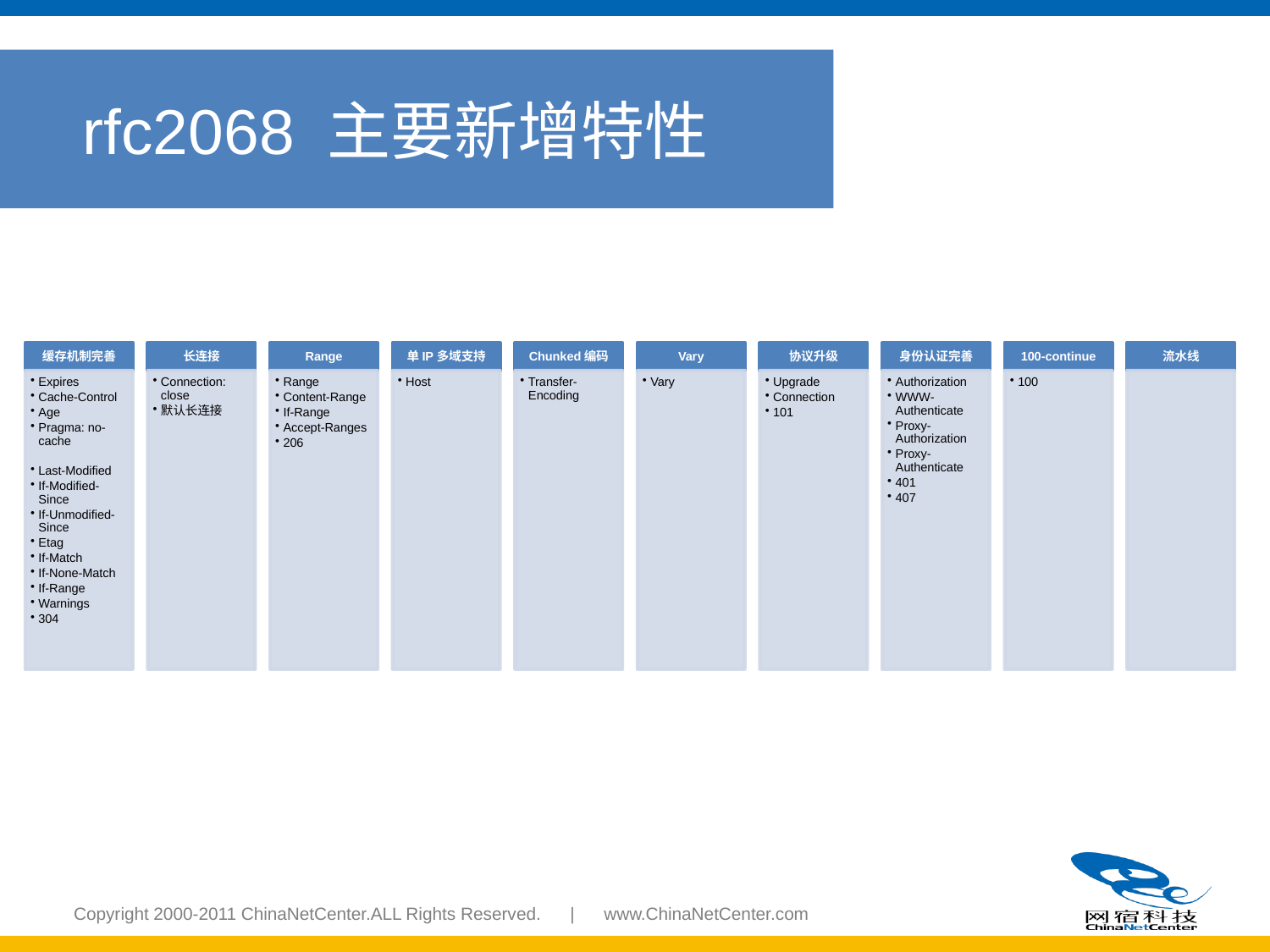

rfc2068 主要新增特性
缓存机制完善
Expires
Cache-Control
Age
Pragma: no-cache

Last-Modified
If-Modified-Since
If-Unmodified-Since
Etag
If-Match
If-None-Match
If-Range
Warnings
304
长连接
Connection: close
默认长连接
Range
Range
Content-Range
If-Range
Accept-Ranges
206
单IP多域支持
Host
Chunked编码
Transfer-Encoding
Vary
Vary
协议升级
Upgrade
Connection
101
身份认证完善
Authorization
WWW-Authenticate
Proxy-Authorization
Proxy-Authenticate
401
407
100-continue
100
流水线